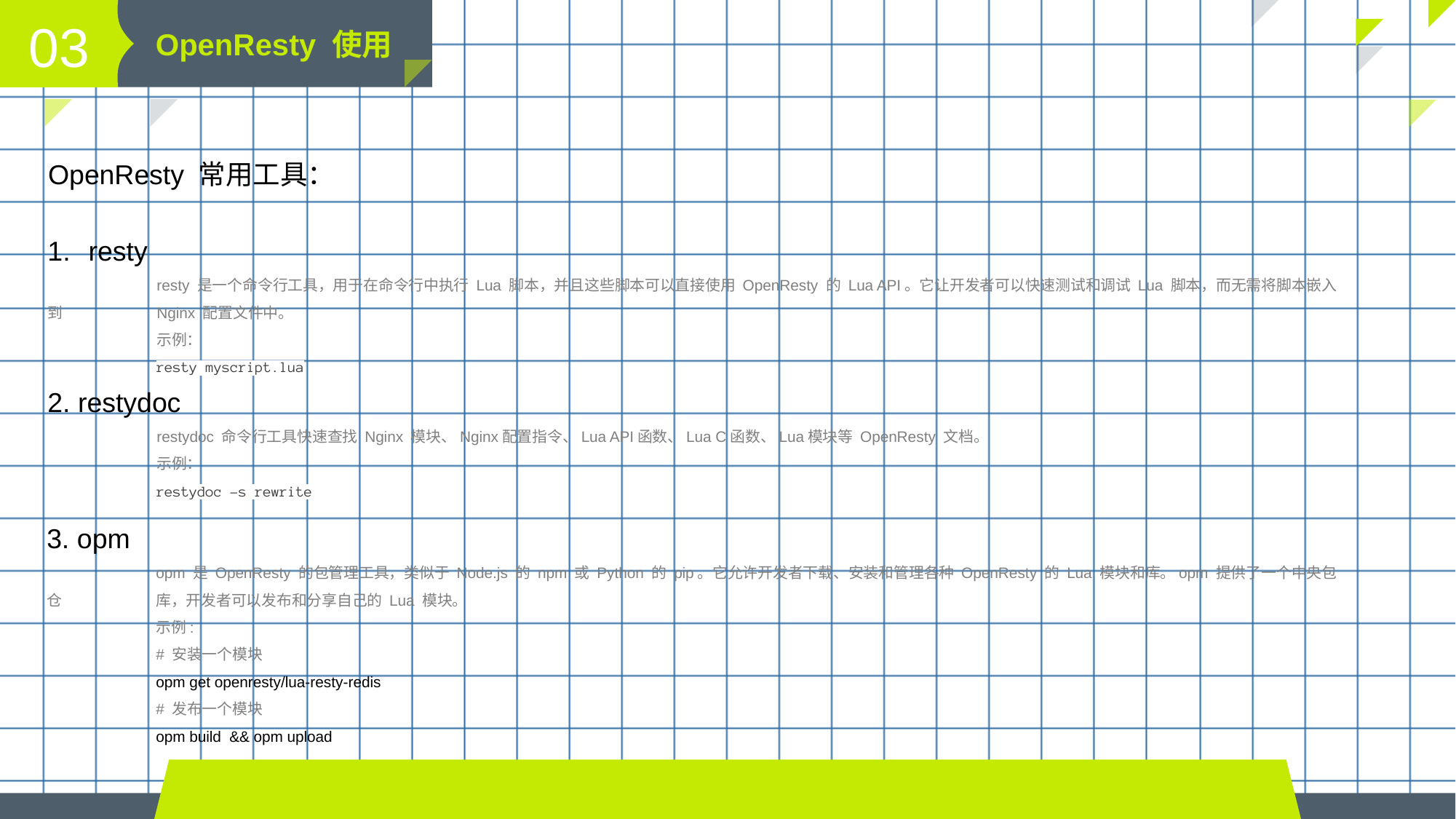

03
OpenResty 使用
OpenResty 常用工具：
resty
	resty 是一个命令行工具，用于在命令行中执行 Lua 脚本，并且这些脚本可以直接使用 OpenResty 的 Lua API。它让开发者可以快速测试和调试 Lua 脚本，而无需将脚本嵌入到 	Nginx 配置文件中。
	示例：
	resty myscript.lua
2. restydoc
	restydoc 命令行工具快速查找 Nginx 模块、Nginx配置指令、Lua API函数、Lua C函数、Lua模块等 OpenResty 文档。
	示例：
	restydoc -s rewrite

3. opm
	opm 是 OpenResty 的包管理工具，类似于 Node.js 的 npm 或 Python 的 pip。它允许开发者下载、安装和管理各种 OpenResty 的 Lua 模块和库。opm 提供了一个中央包仓	库，开发者可以发布和分享自己的 Lua 模块。
	示例:
	# 安装一个模块
	opm get openresty/lua-resty-redis
	# 发布一个模块
	opm build  && opm upload